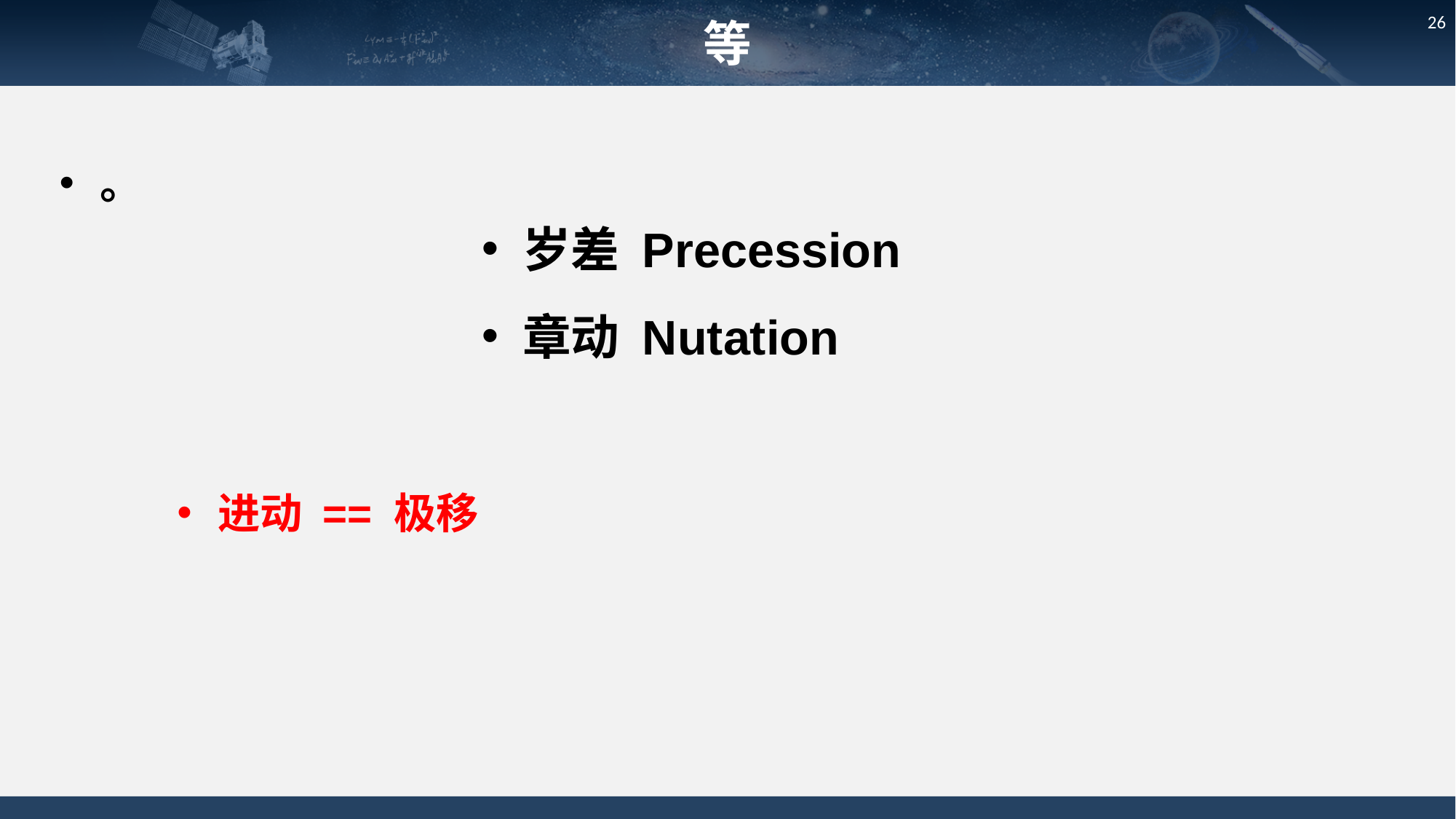

等
26
。
岁差 Precession
章动 Nutation
进动 == 极移